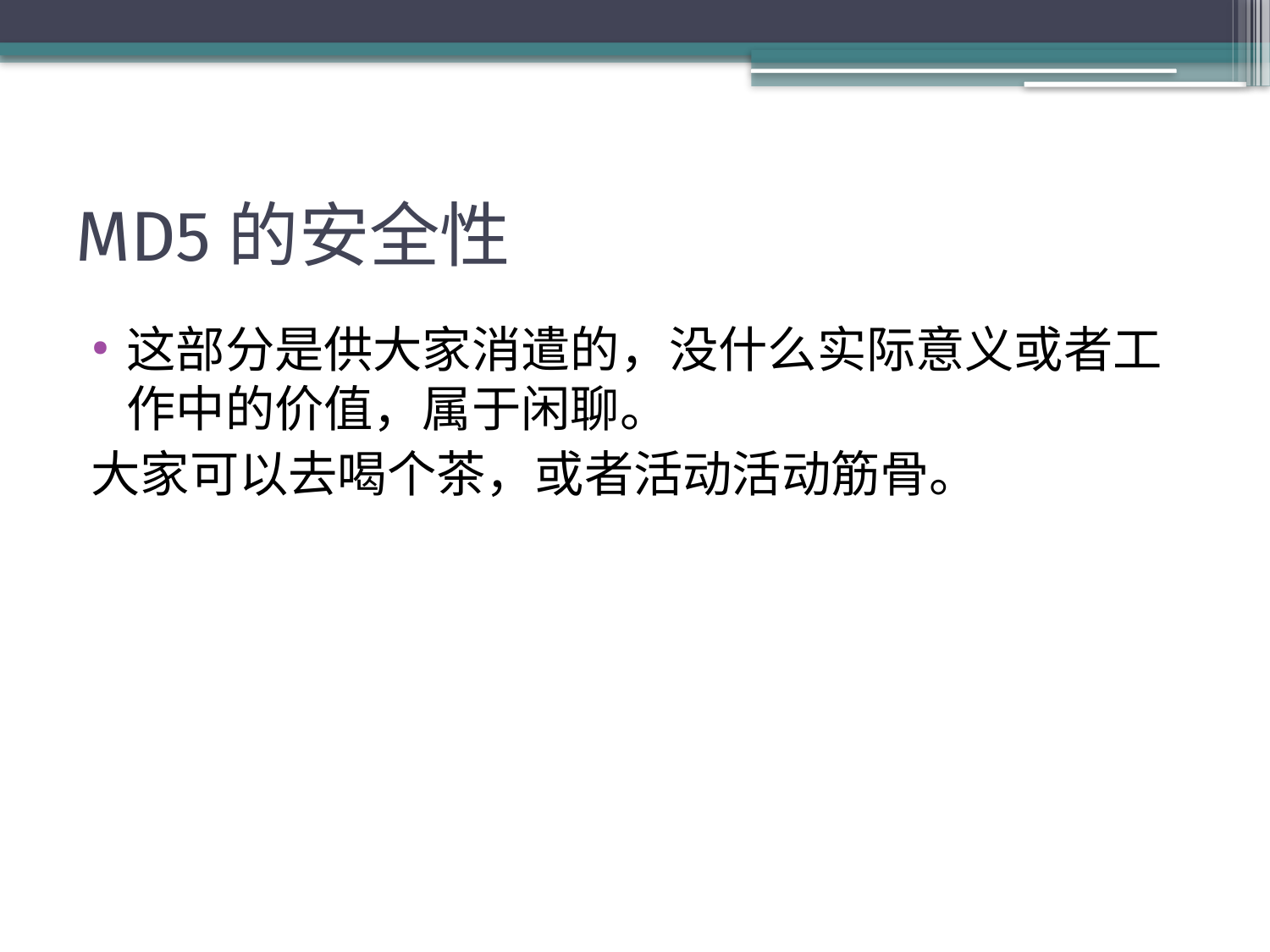

# MD5的安全性
这部分是供大家消遣的，没什么实际意义或者工作中的价值，属于闲聊。
大家可以去喝个茶，或者活动活动筋骨。